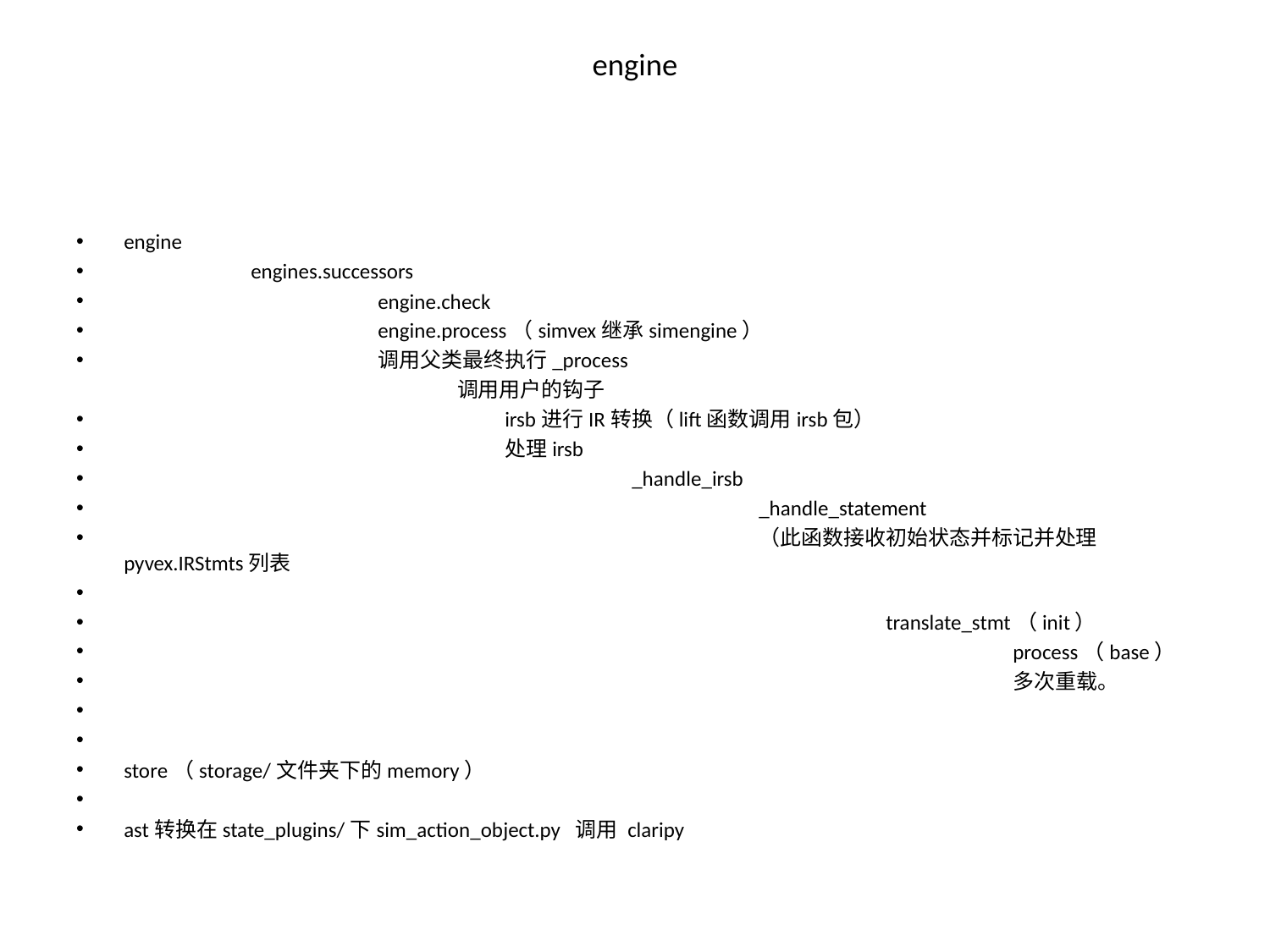

# engine
engine
	engines.successors
		engine.check
		engine.process（simvex继承simengine）
		调用父类最终执行_process
调用用户的钩子
			irsb进行IR转换（lift函数调用irsb包）
			处理irsb
				_handle_irsb
					_handle_statement
					（此函数接收初始状态并标记并处理pyvex.IRStmts列表

						translate_stmt（init）
							process（base）
							多次重载。

store（storage/文件夹下的memory）

ast转换在state_plugins/下sim_action_object.py  调用 claripy